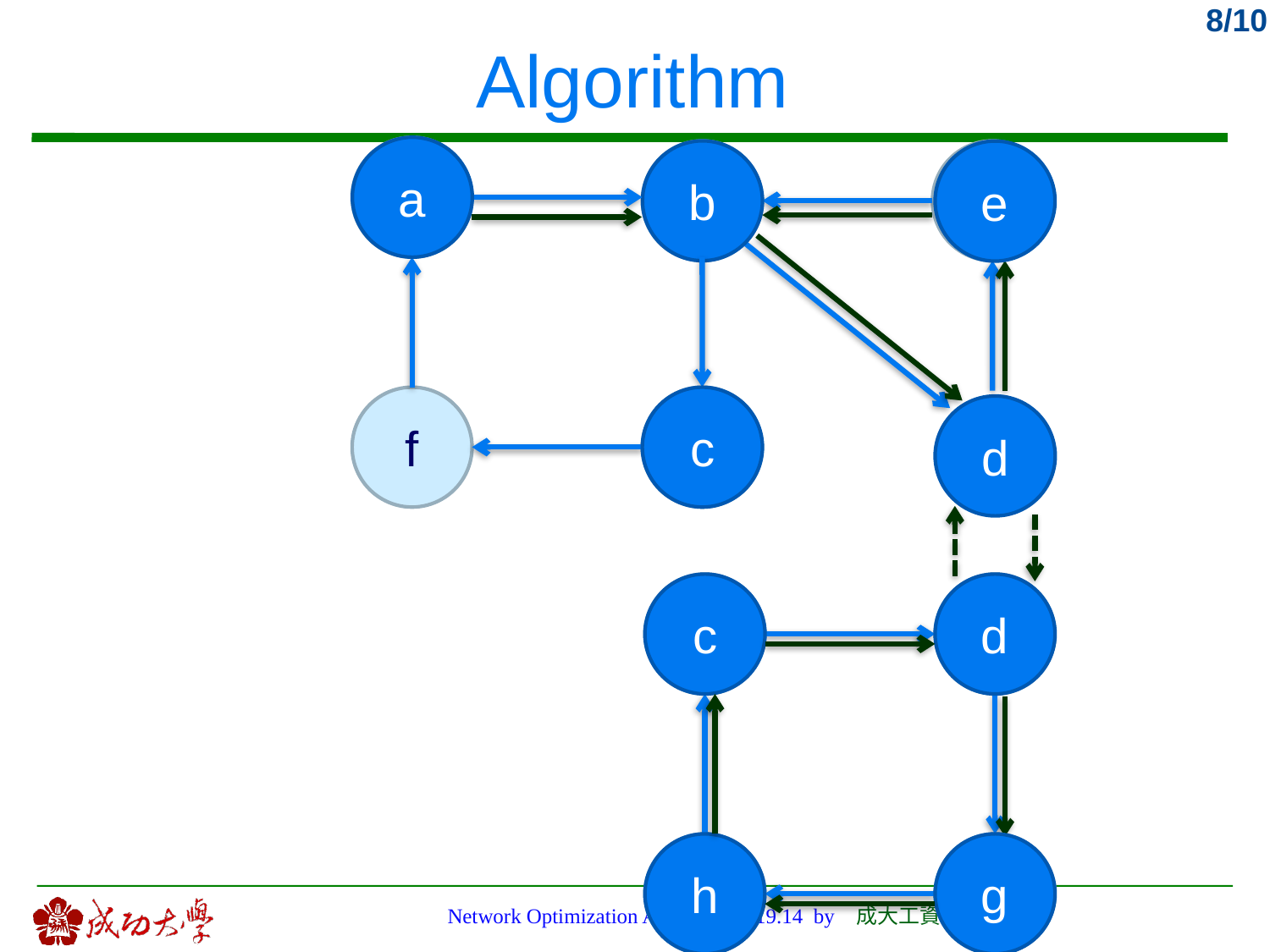

# Algorithm
a
a
b
b
e
e
f
c
c
d
c
c
d
d
h
h
g
g
Network Optimization Applications 19.14  by   成大工資管